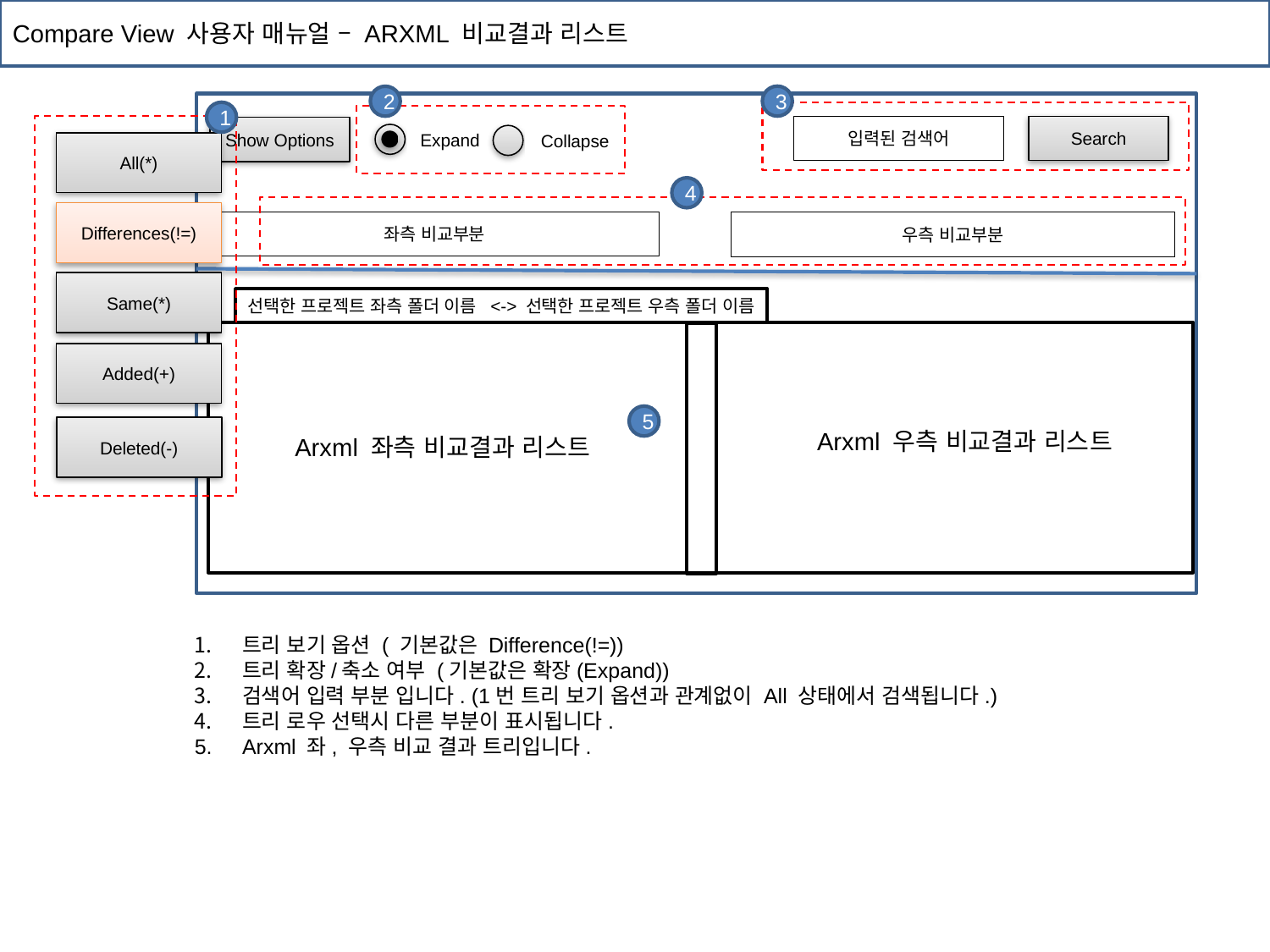

Compare View 사용자 매뉴얼 – ARXML 비교결과 리스트
3
2

1

Search
입력된 검색어
Show Options
Expand
Collapse

All(*)
4

Differences(!=)
좌측 비교부분
우측 비교부분
Same(*)
선택한 프로젝트 좌측 폴더 이름  <-> 선택한 프로젝트 우측 폴더 이름

Added(+)
5
Deleted(-)
Arxml 우측 비교결과 리스트
Arxml 좌측 비교결과 리스트
트리 보기 옵션 ( 기본값은 Difference(!=))
트리 확장/축소 여부 (기본값은 확장(Expand))
검색어 입력 부분 입니다. (1번 트리 보기 옵션과 관계없이 All 상태에서 검색됩니다.)
트리 로우 선택시 다른 부분이 표시됩니다.
Arxml 좌, 우측 비교 결과 트리입니다.